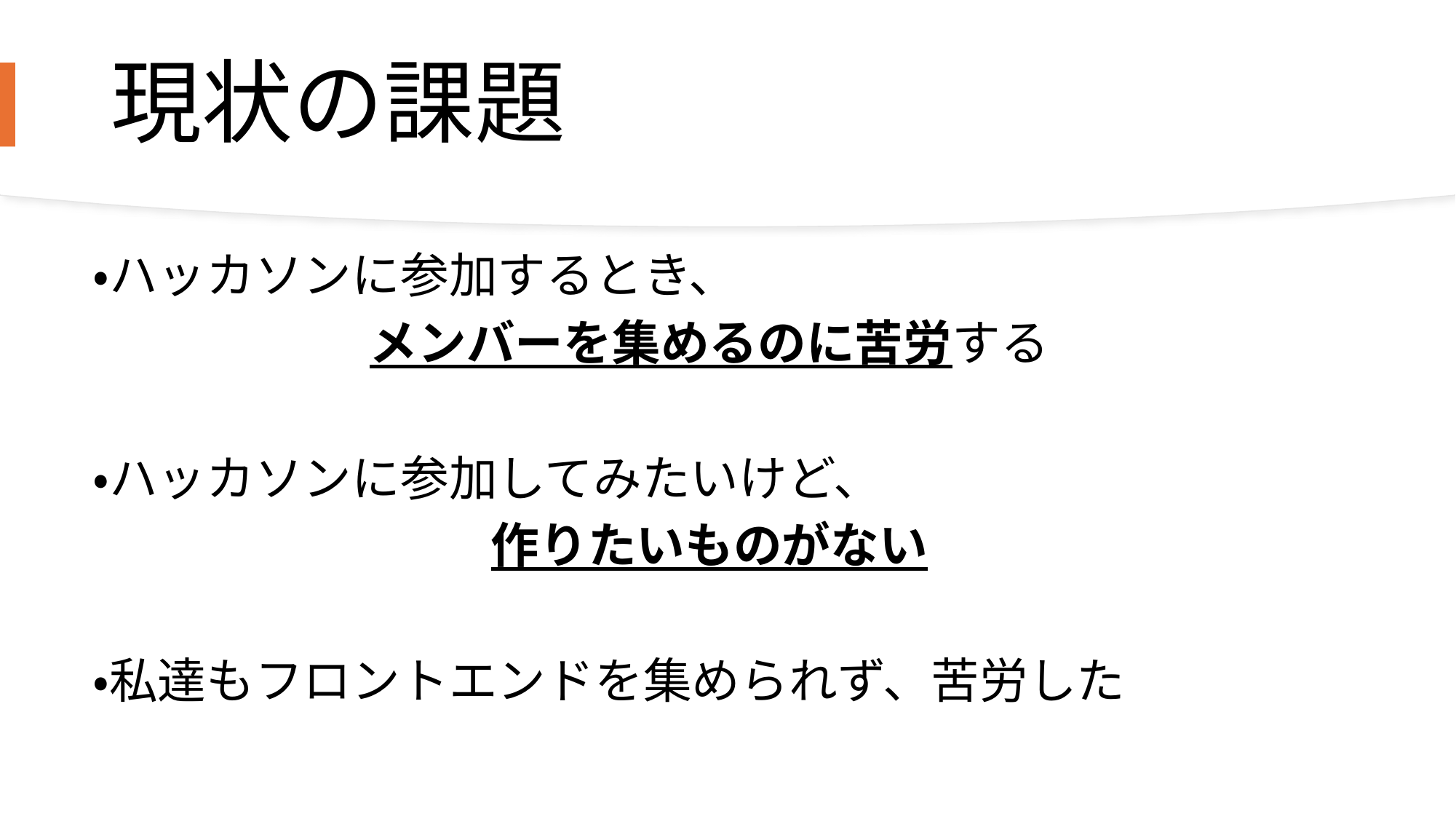

# 現状の課題

・ハッカソンに参加するとき、
メンバーを集めるのに苦労する

・ハッカソンに参加してみたいけど、
作りたいものがない

・私達もフロントエンドを集められず、苦労した